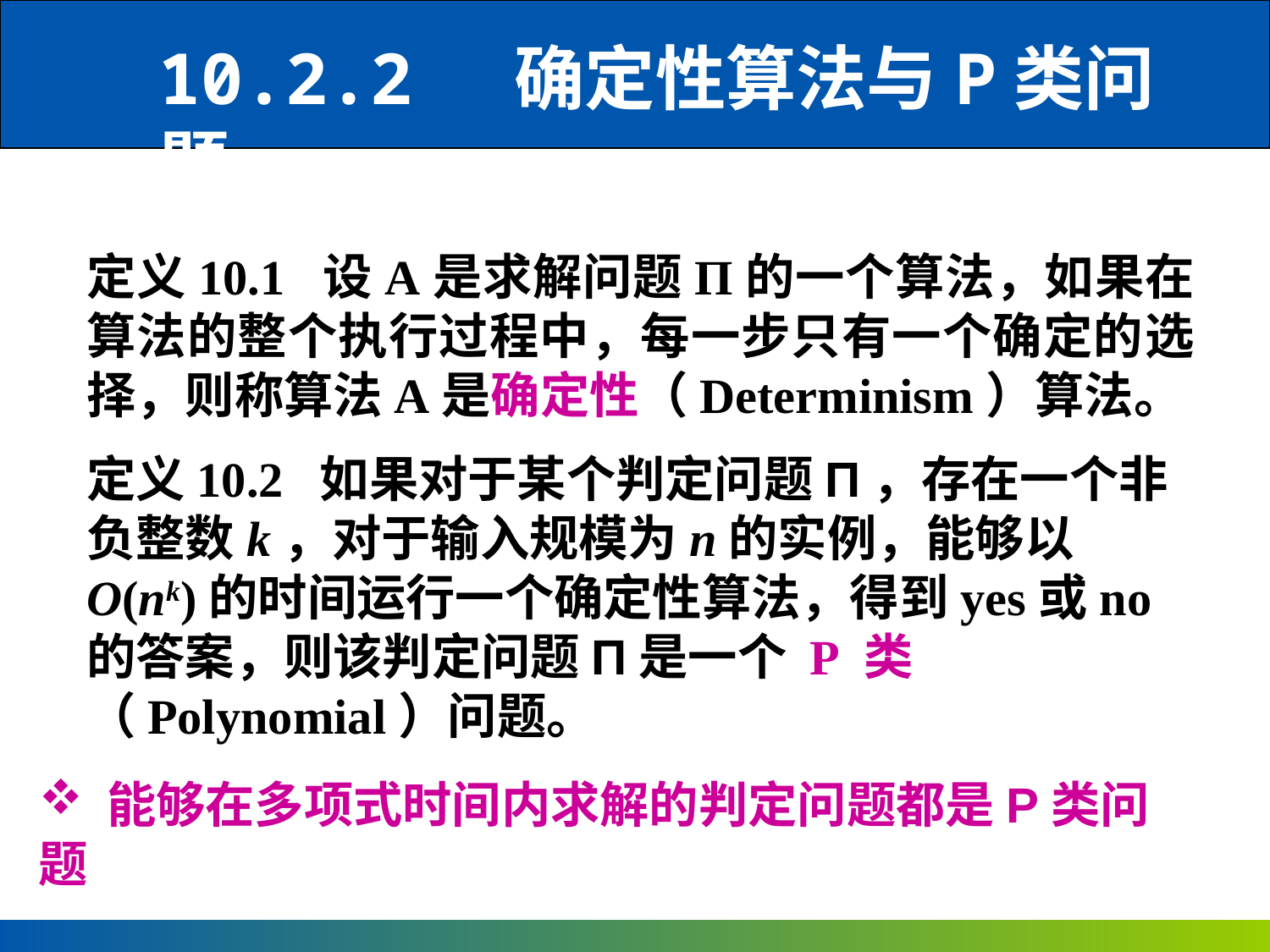

10.2.2  确定性算法与P类问题
定义10.1  设A是求解问题Π的一个算法，如果在算法的整个执行过程中，每一步只有一个确定的选择，则称算法A是确定性（Determinism）算法。
定义10.2  如果对于某个判定问题Π，存在一个非负整数k，对于输入规模为n的实例，能够以O(nk)的时间运行一个确定性算法，得到yes或no的答案，则该判定问题Π是一个 P 类（Polynomial）问题。
 能够在多项式时间内求解的判定问题都是P类问题